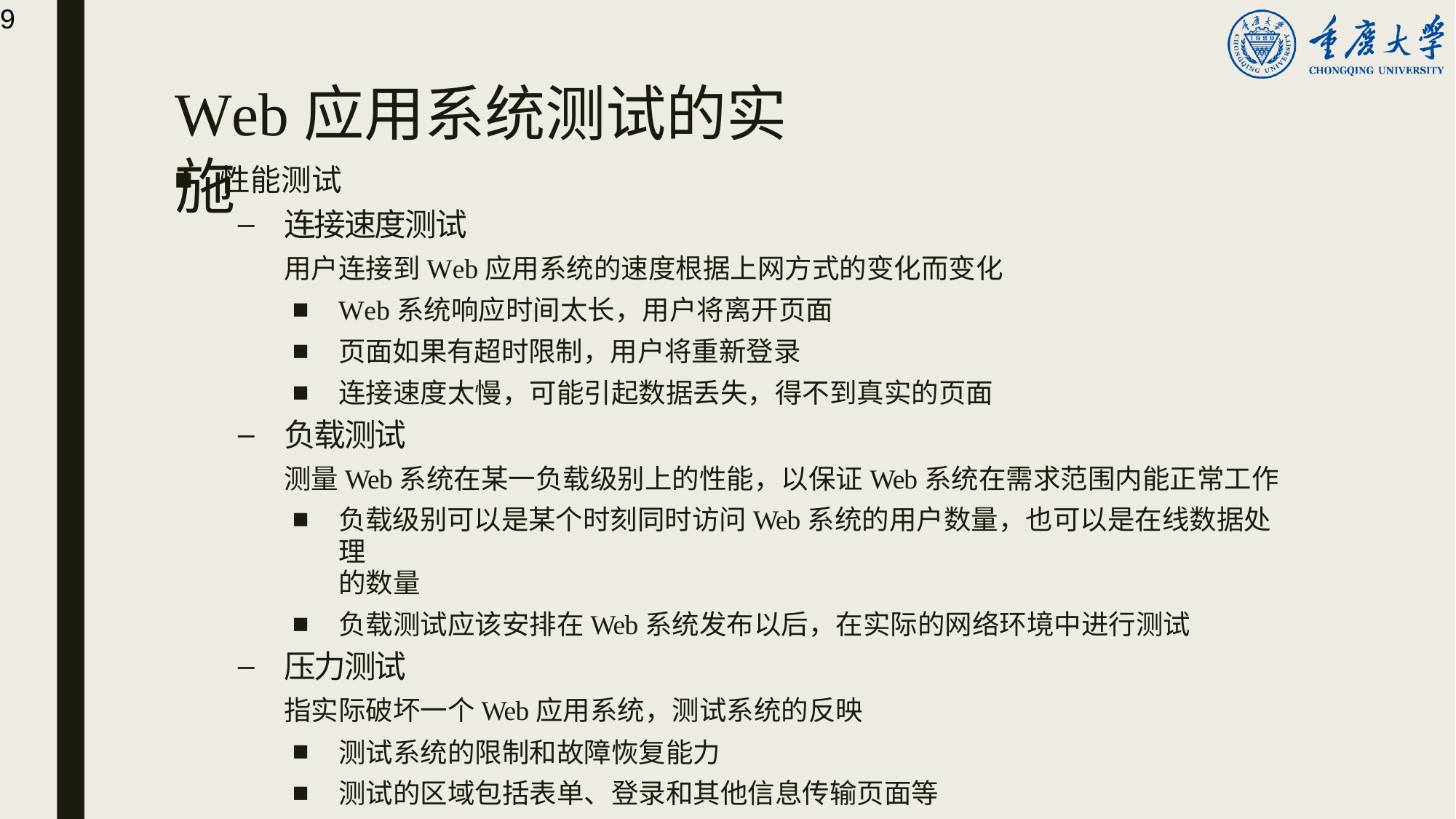

9
# Web应用系统测试的实施
性能测试
连接速度测试
用户连接到Web应用系统的速度根据上网方式的变化而变化
Web系统响应时间太长，用户将离开页面
页面如果有超时限制，用户将重新登录
连接速度太慢，可能引起数据丢失，得不到真实的页面
负载测试
测量Web系统在某一负载级别上的性能，以保证Web系统在需求范围内能正常工作
负载级别可以是某个时刻同时访问Web系统的用户数量，也可以是在线数据处理
的数量
负载测试应该安排在Web系统发布以后，在实际的网络环境中进行测试
压力测试
指实际破坏一个Web应用系统，测试系统的反映
测试系统的限制和故障恢复能力
测试的区域包括表单、登录和其他信息传输页面等